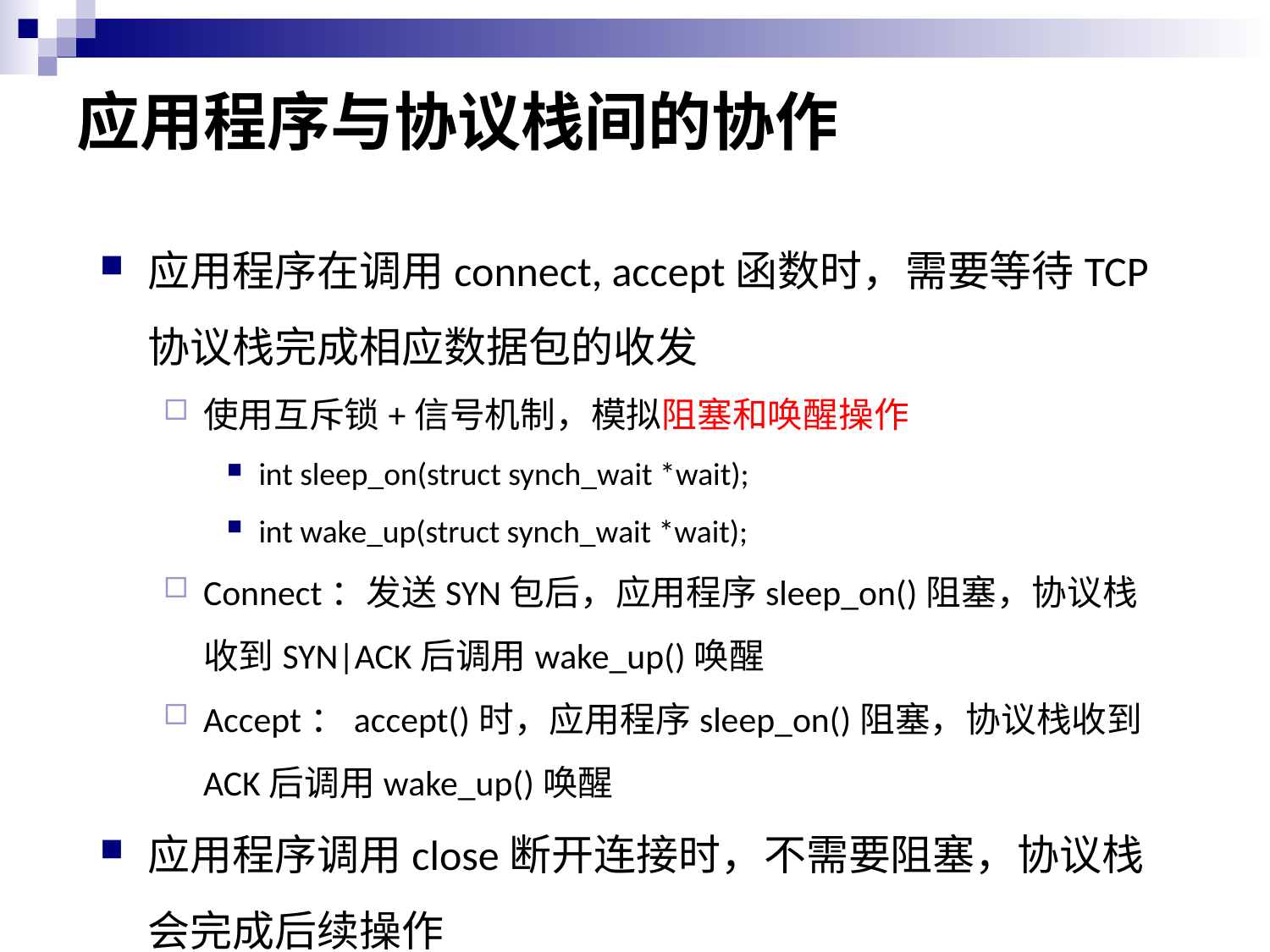

# 应用程序与协议栈间的协作
应用程序在调用connect, accept函数时，需要等待TCP协议栈完成相应数据包的收发
使用互斥锁+信号机制，模拟阻塞和唤醒操作
int sleep_on(struct synch_wait *wait);
int wake_up(struct synch_wait *wait);
Connect：发送SYN包后，应用程序sleep_on()阻塞，协议栈收到SYN|ACK后调用wake_up()唤醒
Accept：accept()时，应用程序sleep_on()阻塞，协议栈收到ACK后调用wake_up()唤醒
应用程序调用close断开连接时，不需要阻塞，协议栈会完成后续操作
20